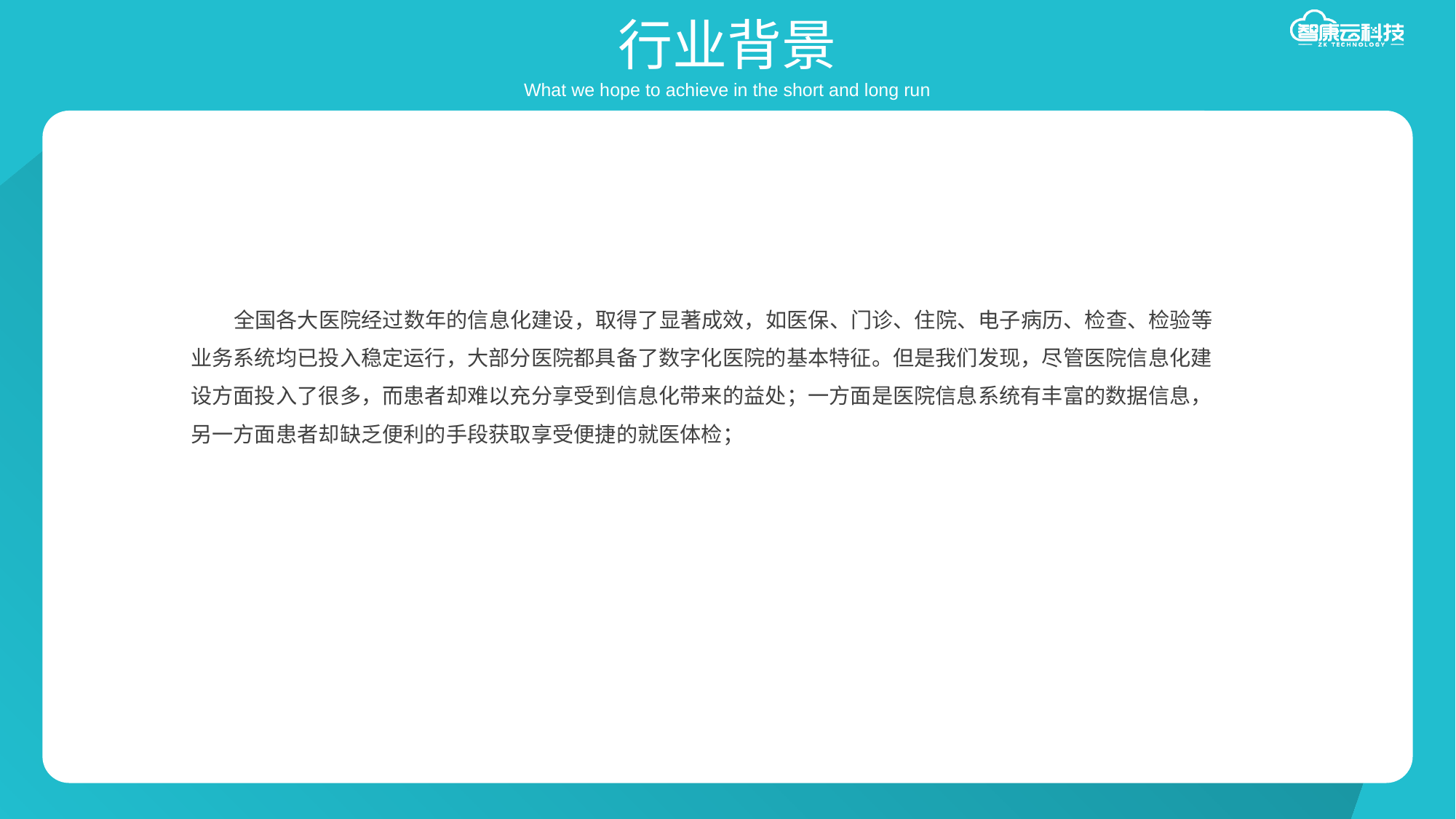

行业背景
What we hope to achieve in the short and long run

        全国各大医院经过数年的信息化建设，取得了显著成效，如医保、门诊、住院、电子病历、检查、检验等业务系统均已投入稳定运行，大部分医院都具备了数字化医院的基本特征。但是我们发现，尽管医院信息化建设方面投入了很多，而患者却难以充分享受到信息化带来的益处；一方面是医院信息系统有丰富的数据信息，另一方面患者却缺乏便利的手段获取享受便捷的就医体检；